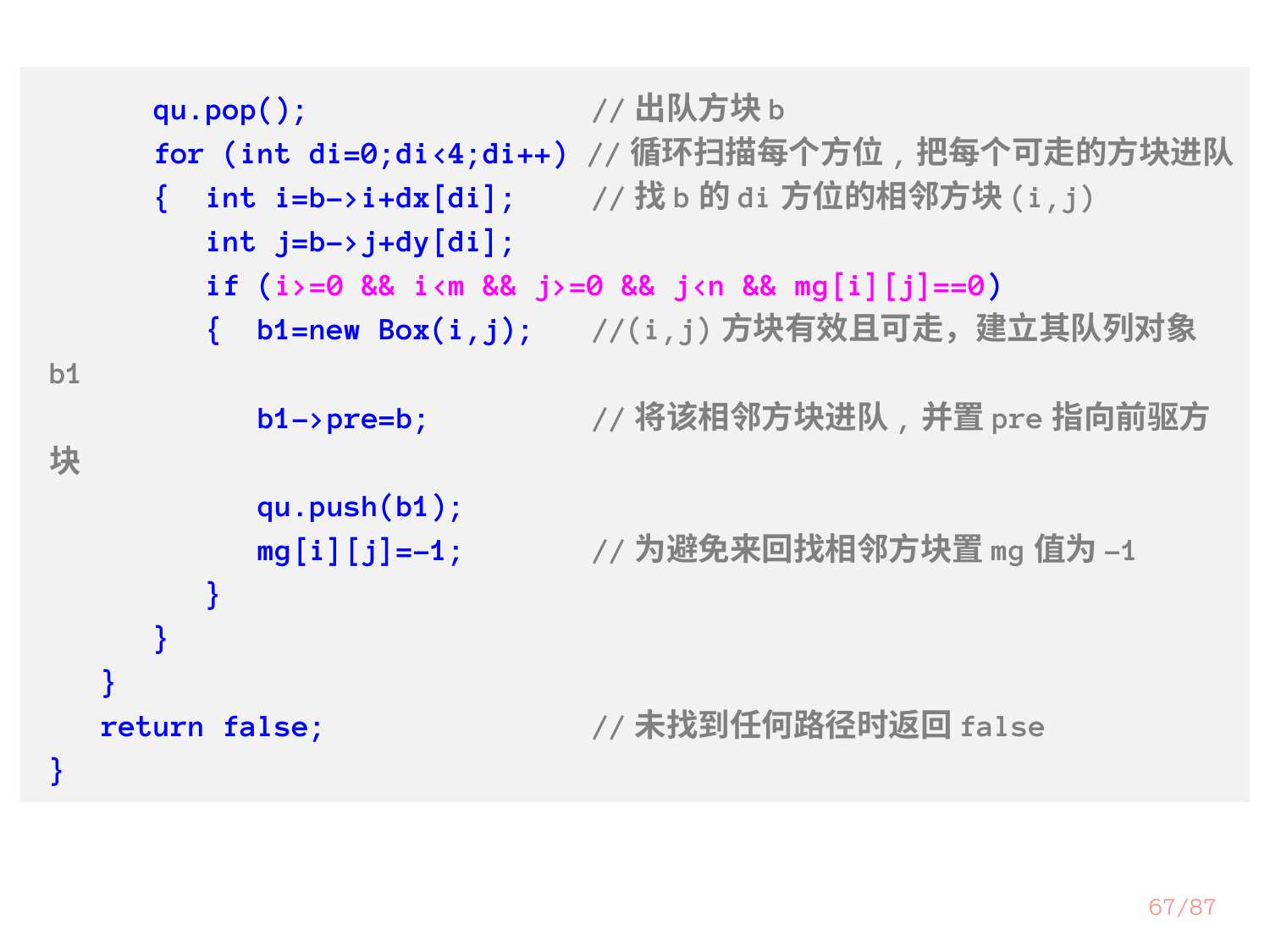

qu.pop();		  //出队方块b
      for (int di=0;di<4;di++) //循环扫描每个方位,把每个可走的方块进队
      {  int i=b->i+dx[di]; 	  //找b的di方位的相邻方块(i,j)
         int j=b->j+dy[di];
         if (i>=0 && i<m && j>=0 && j<n && mg[i][j]==0)
         {  b1=new Box(i,j);	  //(i,j)方块有效且可走，建立其队列对象b1
            b1->pre=b;	  //将该相邻方块进队,并置pre指向前驱方块
            qu.push(b1);
            mg[i][j]=-1;	  //为避免来回找相邻方块置mg值为-1
         }
      }
   }
   return false;		  //未找到任何路径时返回false
}
67/87